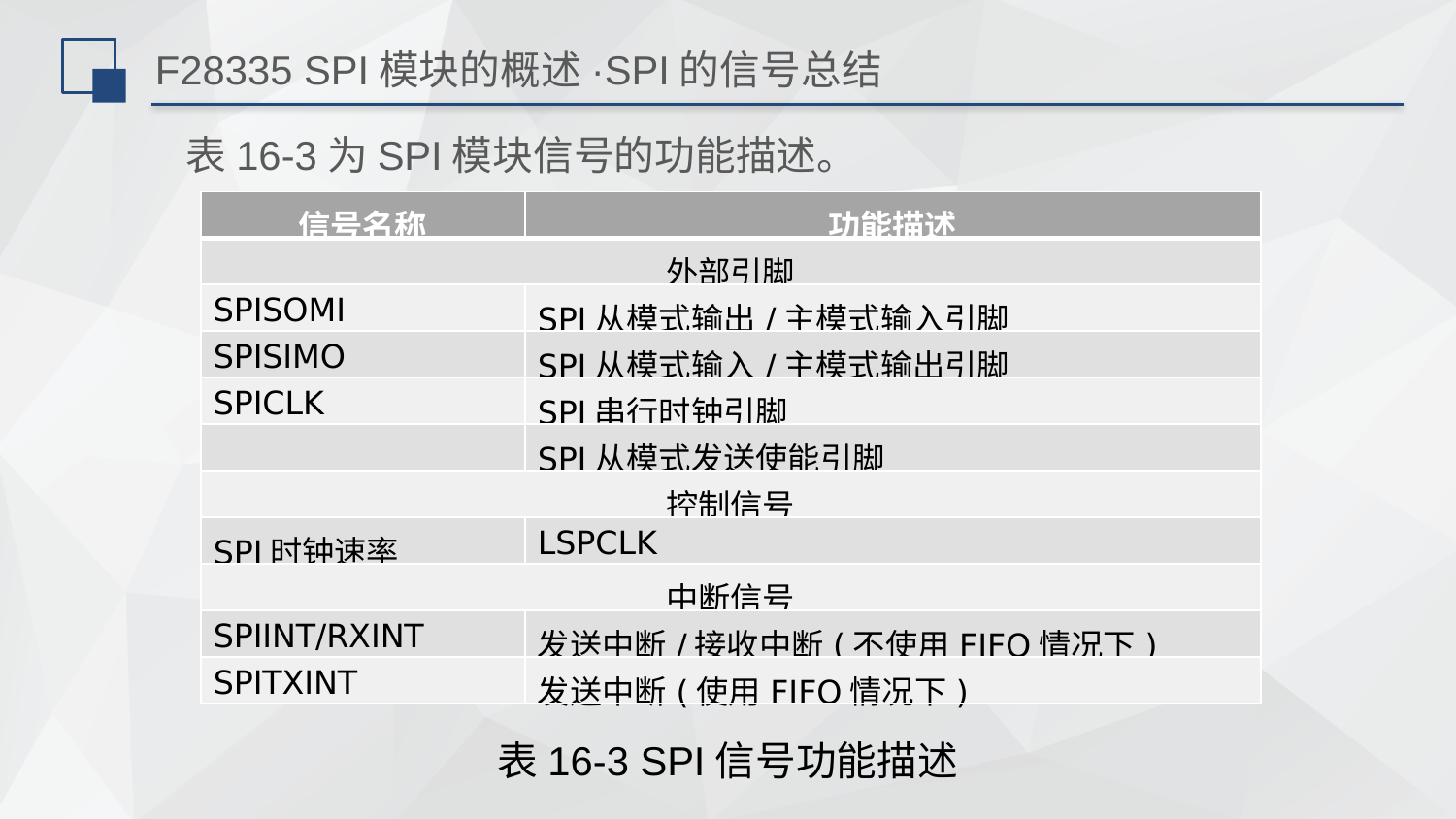

# F28335 SPI模块的概述·SPI的信号总结
表16-3为SPI模块信号的功能描述。
| 信号名称 | 功能描述 |
| --- | --- |
| 外部引脚 |  |
| SPISOMI | SPI从模式输出/主模式输入引脚 |
| SPISIMO | SPI从模式输入/主模式输出引脚 |
| SPICLK | SPI串行时钟引脚 |
|  | SPI从模式发送使能引脚 |
| 控制信号 |  |
| SPI时钟速率 | LSPCLK |
| 中断信号 |  |
| SPIINT/RXINT | 发送中断/接收中断(不使用FIFO情况下) |
| SPITXINT | 发送中断(使用FIFO情况下) |
表16-3 SPI信号功能描述